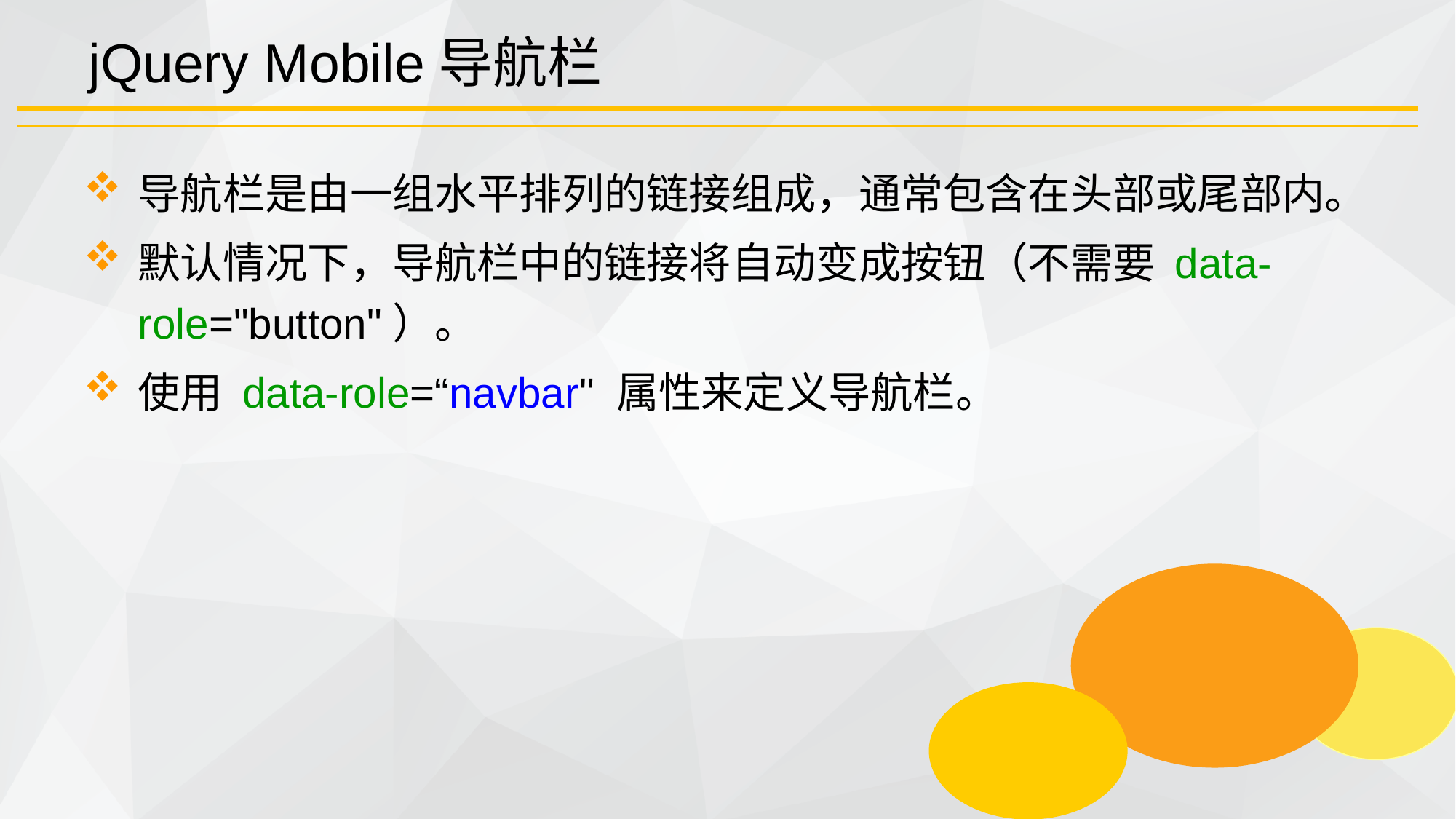

# jQuery Mobile导航栏
导航栏是由一组水平排列的链接组成，通常包含在头部或尾部内。
默认情况下，导航栏中的链接将自动变成按钮（不需要 data-role="button"）。
使用 data-role=“navbar" 属性来定义导航栏。